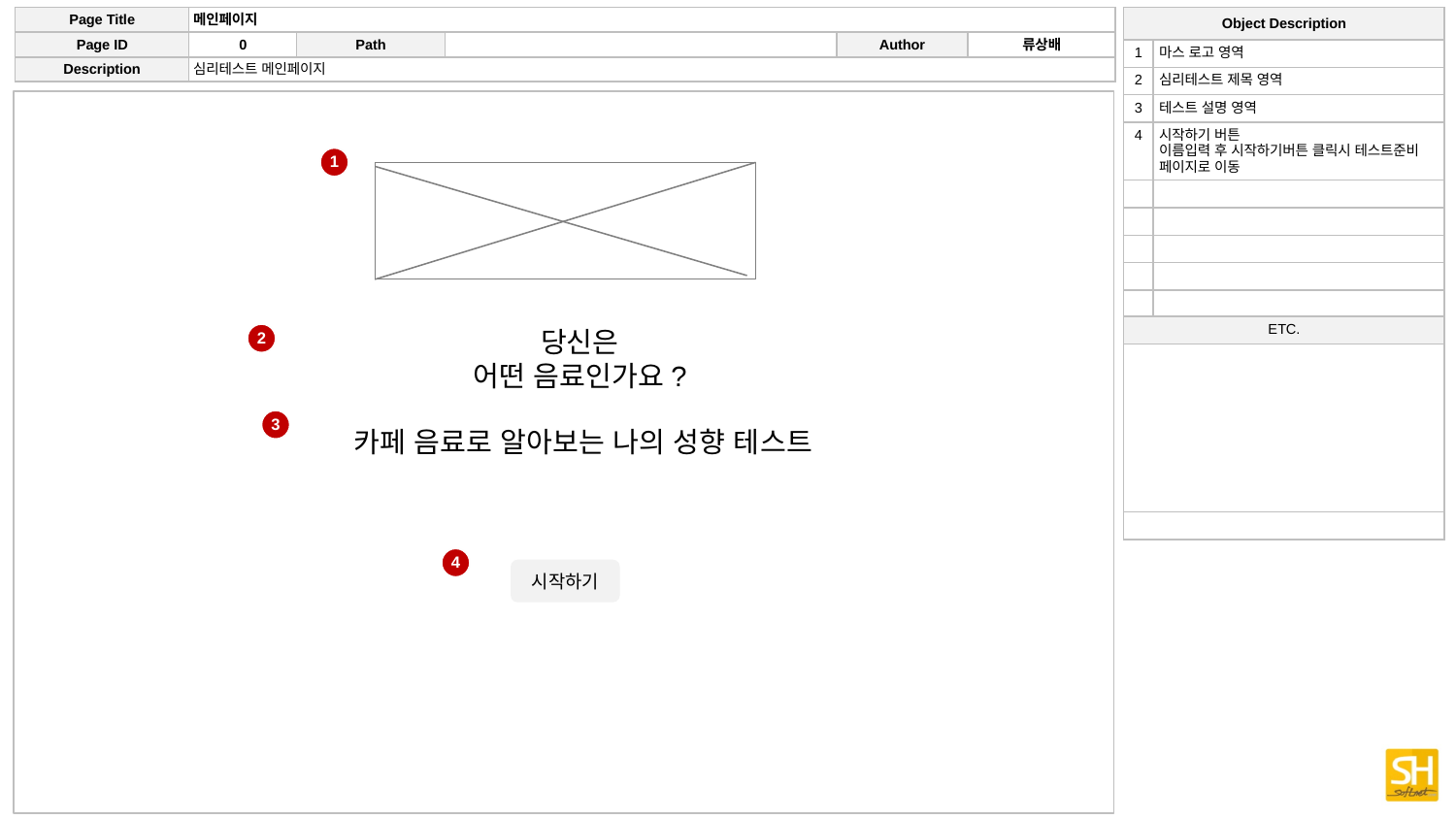

| Page Title | 메인페이지 |  |  |  |  |
| --- | --- | --- | --- | --- | --- |
| Page ID | 0 | Path |  | Author | 류상배 |
| Description | 심리테스트 메인페이지 |  |  |  |  |
| Object Description |  |
| --- | --- |
| 1 | 마스 로고 영역 |
| 2 | 심리테스트 제목 영역 |
| 3 | 테스트 설명 영역 |
| 4 | 시작하기 버튼 이름입력 후 시작하기버튼 클릭시 테스트준비 페이지로 이동 |
|  |  |
|  |  |
|  |  |
|  |  |
|  |  |
| ETC. |  |
|  |  |
|  |  |
1

당신은
어떤 음료인가요?
2
3
카페 음료로 알아보는 나의 성향 테스트
4
시작하기